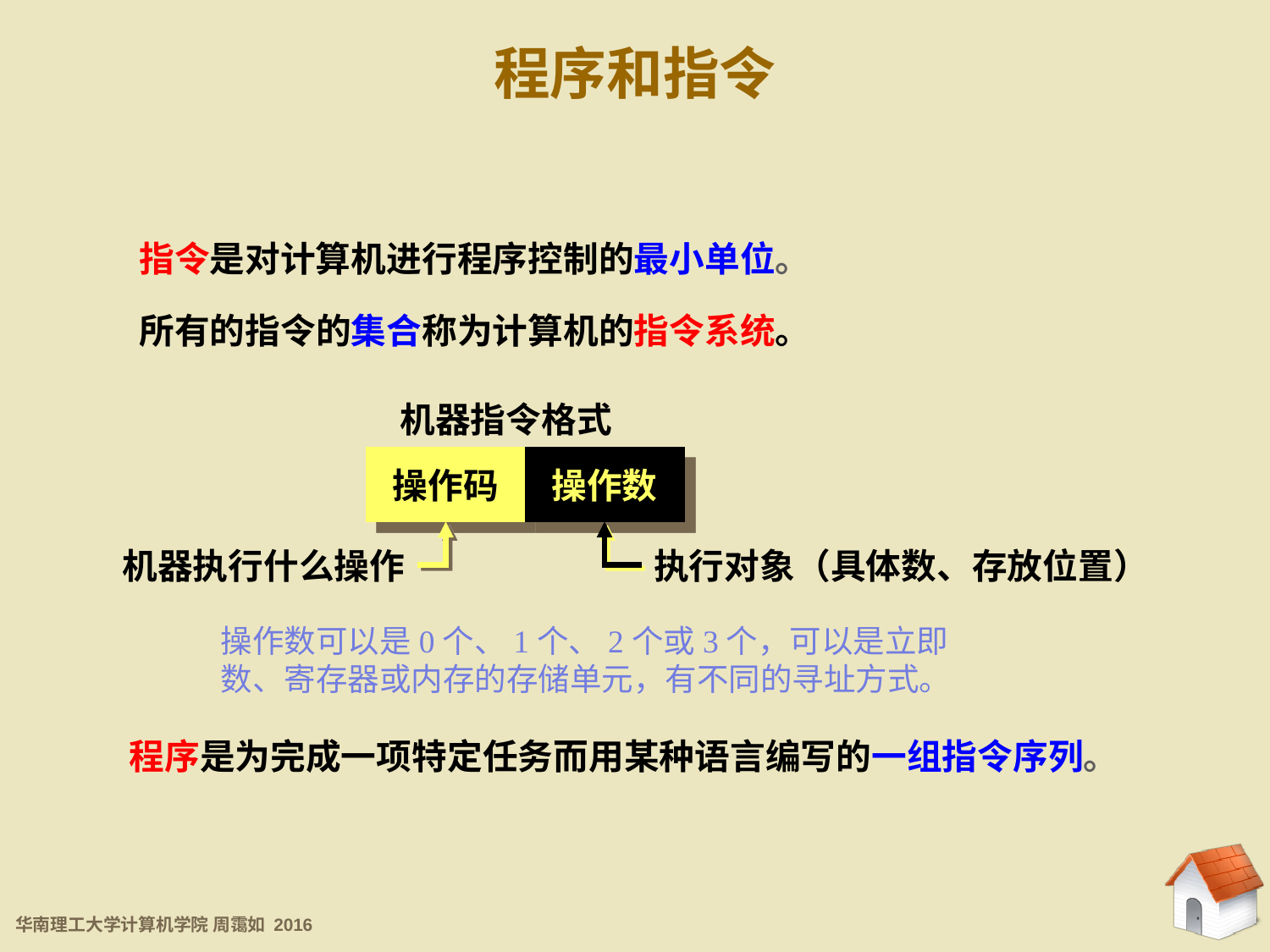

程序和指令
指令是对计算机进行程序控制的最小单位。
所有的指令的集合称为计算机的指令系统。
机器指令格式
操作码
操作数
机器执行什么操作
执行对象（具体数、存放位置）
操作数可以是0个、1个、2个或3个，可以是立即数、寄存器或内存的存储单元，有不同的寻址方式。
程序是为完成一项特定任务而用某种语言编写的一组指令序列。